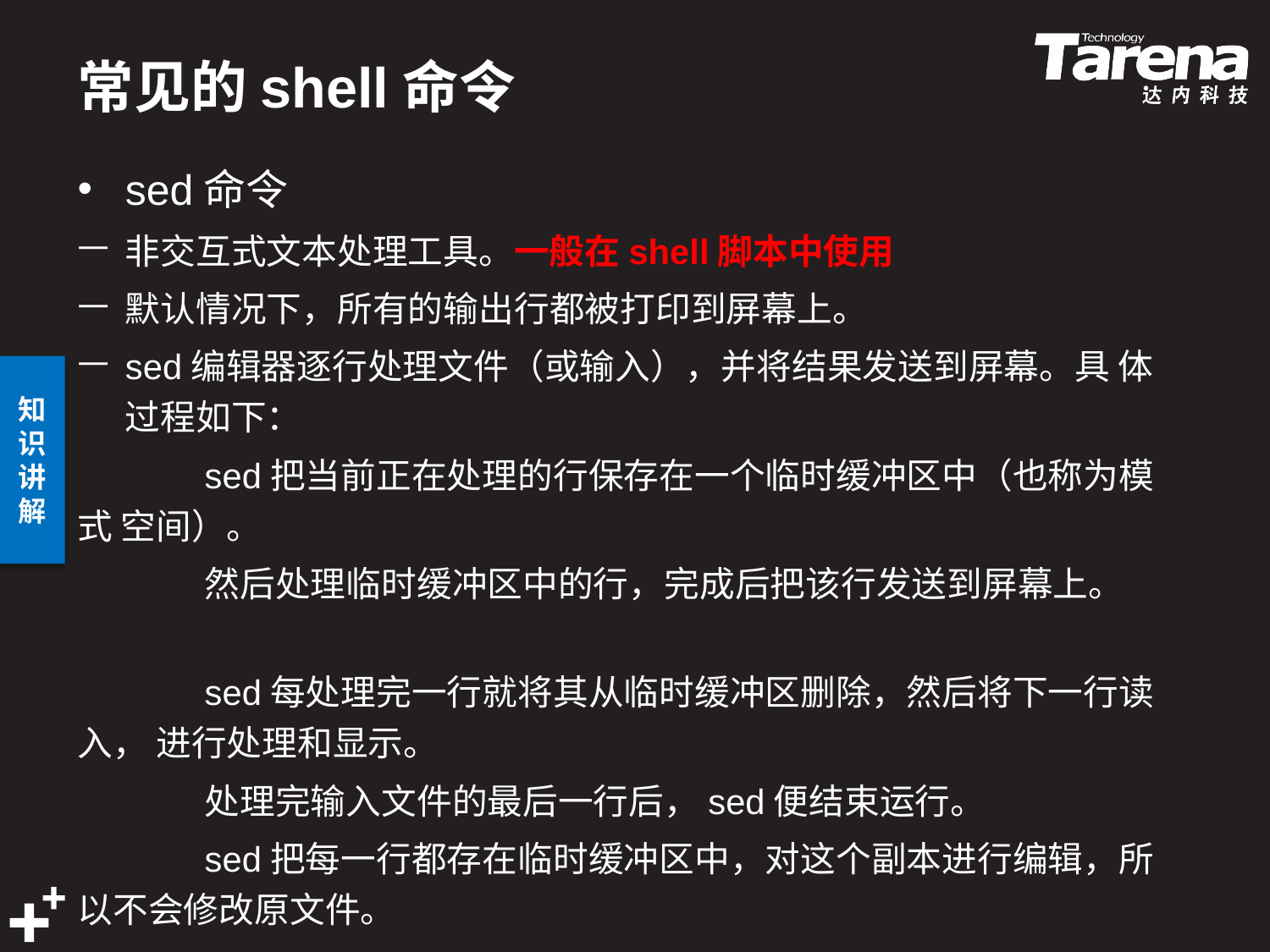

# 常见的shell命令
sed命令
非交互式文本处理工具。一般在shell脚本中使用
默认情况下，所有的输出行都被打印到屏幕上。 
sed编辑器逐行处理文件（或输入），并将结果发送到屏幕。具 体过程如下： 
	sed把当前正在处理的行保存在一个临时缓冲区中（也称为模式 空间）。 
	然后处理临时缓冲区中的行，完成后把该行发送到屏幕上。 
	sed每处理完一行就将其从临时缓冲区删除，然后将下一行读入， 进行处理和显示。 
	处理完输入文件的最后一行后，sed便结束运行。 
	sed把每一行都存在临时缓冲区中，对这个副本进行编辑，所以不会修改原文件。 